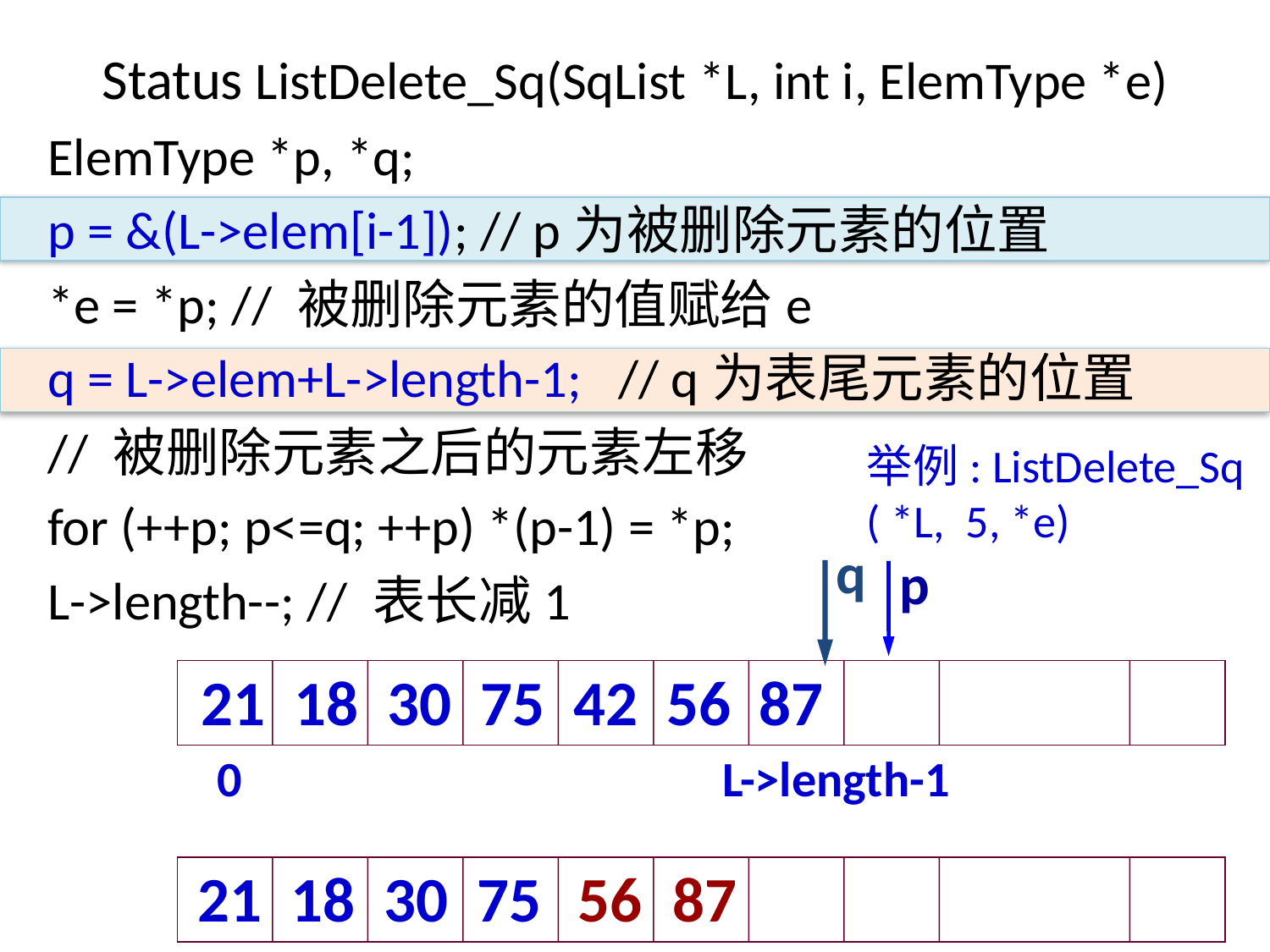

# Status ListDelete_Sq(SqList *L, int i, ElemType *e)
ElemType *p, *q;
p = &(L->elem[i-1]); // p为被删除元素的位置
*e = *p; // 被删除元素的值赋给e
q = L->elem+L->length-1;   // q为表尾元素的位置
// 被删除元素之后的元素左移
for (++p; p<=q; ++p) *(p-1) = *p;
L->length--; // 表长减1

举例: ListDelete_Sq ( *L,  5, *e)
q

p

p

p

p

21  18  30  75  42  56  87

0
L->length-1
56
87
21  18  30  75